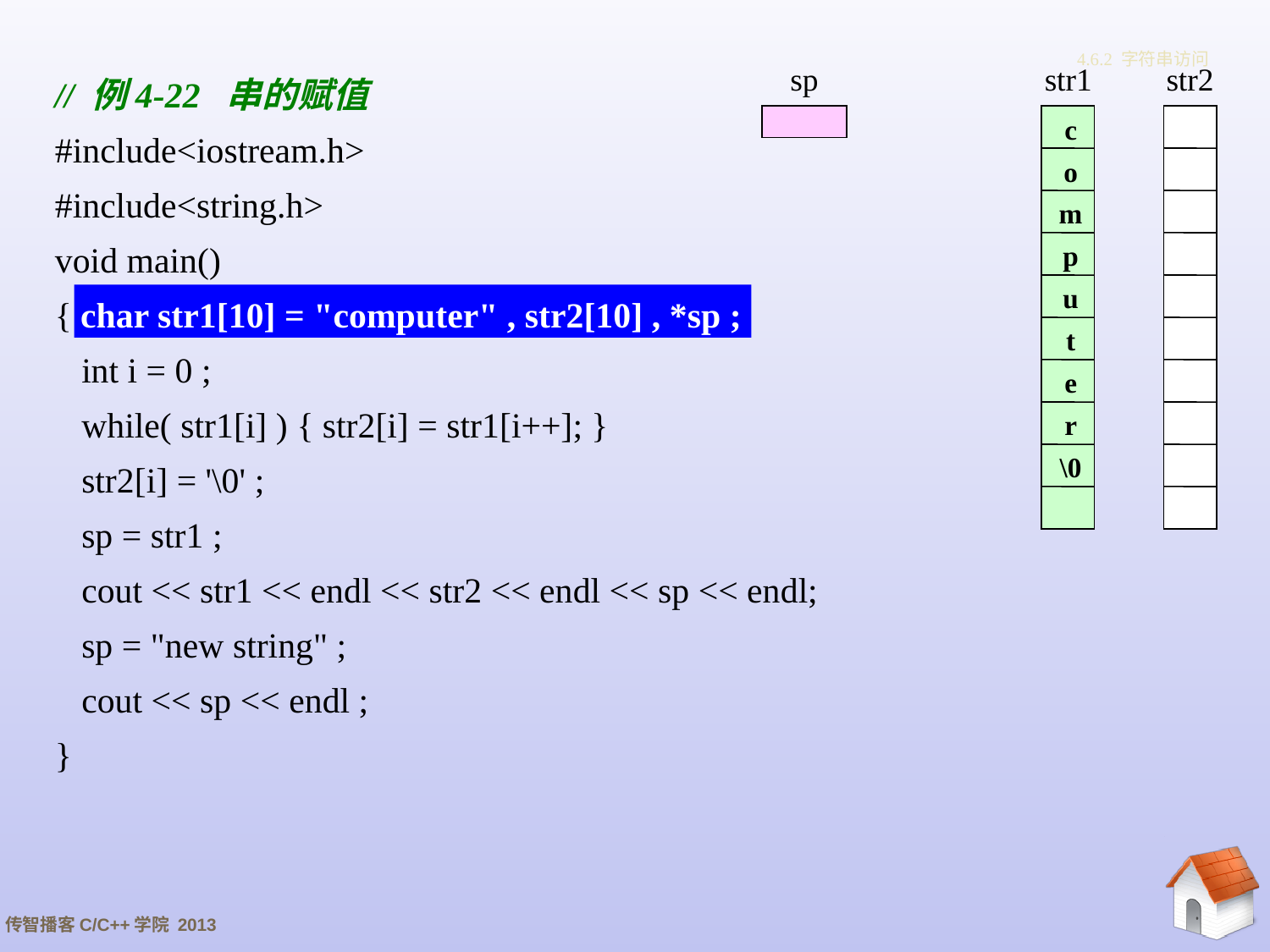

# 4.6.2 字符串访问
// 例4-22  串的赋值
#include<iostream.h>
#include<string.h>
void main()
{ char str1[10] = "computer" , str2[10] , *sp ;
   int i = 0 ;
   while( str1[i] ) { str2[i] = str1[i++]; }
   str2[i] = '\0' ;
   sp = str1 ;
   cout << str1 << endl << str2 << endl << sp << endl;
   sp = "new string" ;
   cout << sp << endl ;
}
sp

str1
c
o
m
p
u
t
e
r
\0

str2